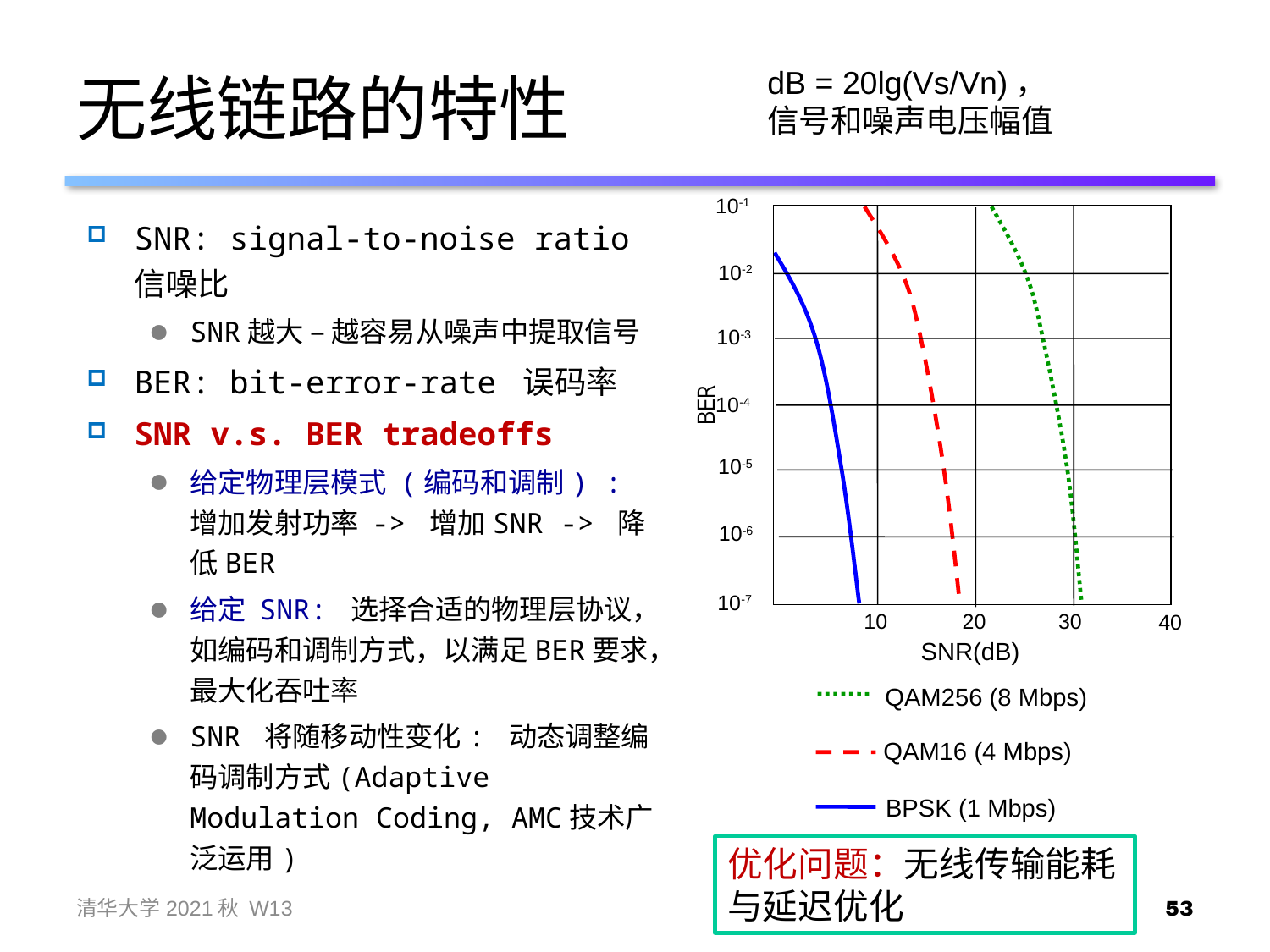

# 无线链路的特性
dB = 20lg(Vs/Vn)，
信号和噪声电压幅值
10-1

10-2

10-3

BER
10-4

10-5

10-6

10-7
10
20
30
40
SNR(dB)
QAM256 (8 Mbps)

QAM16 (4 Mbps)

BPSK (1 Mbps)

SNR: signal-to-noise ratio 信噪比
SNR越大 – 越容易从噪声中提取信号
BER: bit-error-rate 误码率
SNR v.s. BER tradeoffs
给定物理层模式 (编码和调制) : 增加发射功率 -> 增加SNR -> 降低BER
给定 SNR: 选择合适的物理层协议，如编码和调制方式，以满足BER要求，最大化吞吐率
SNR 将随移动性变化: 动态调整编码调制方式(Adaptive Modulation Coding, AMC技术广泛运用)

优化问题：无线传输能耗
与延迟优化
清华大学2021秋 W13
53